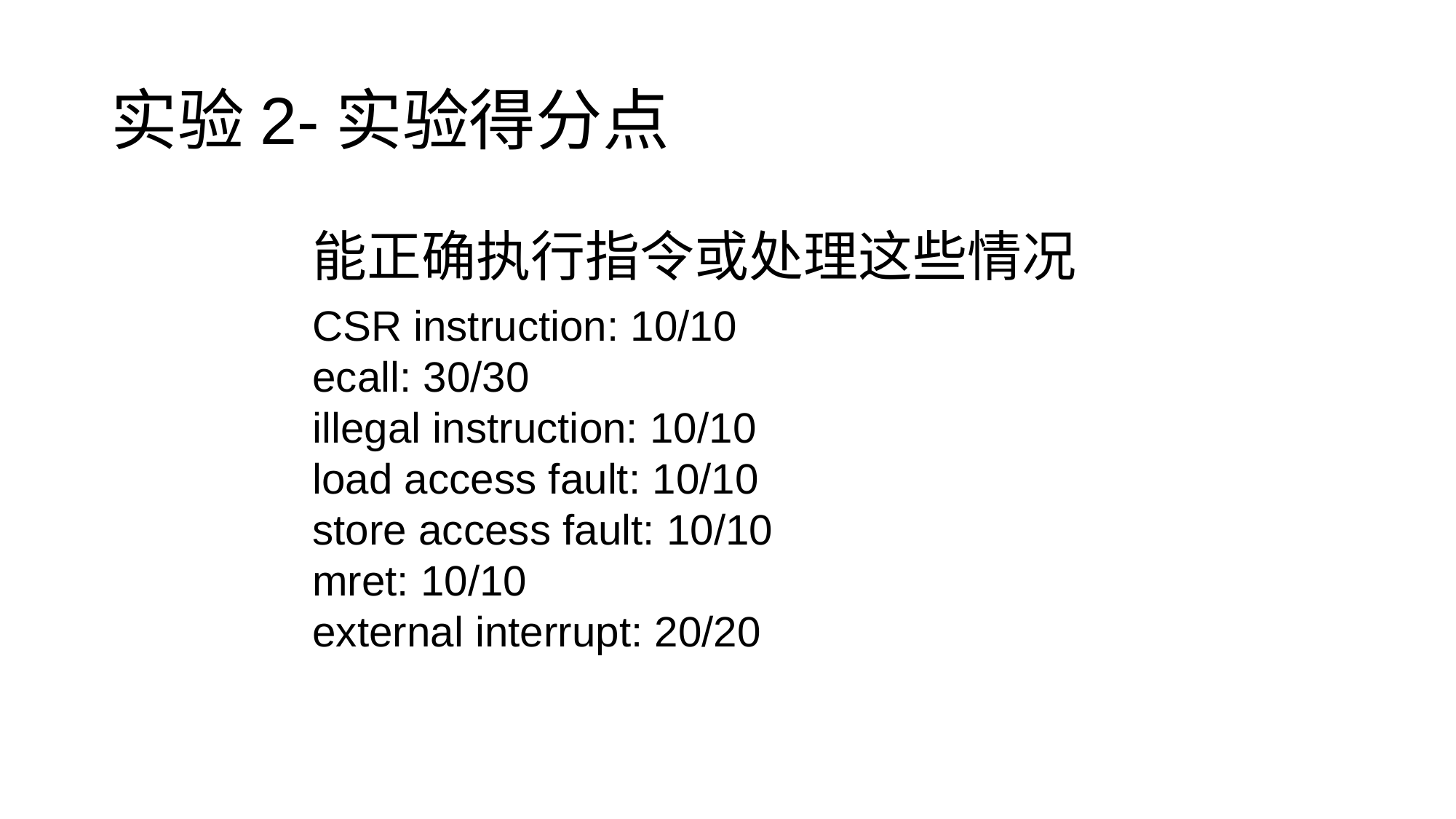

# 实验2-实验得分点
能正确执行指令或处理这些情况
CSR instruction: 10/10
ecall: 30/30
illegal instruction: 10/10
load access fault: 10/10
store access fault: 10/10
mret: 10/10
external interrupt: 20/20